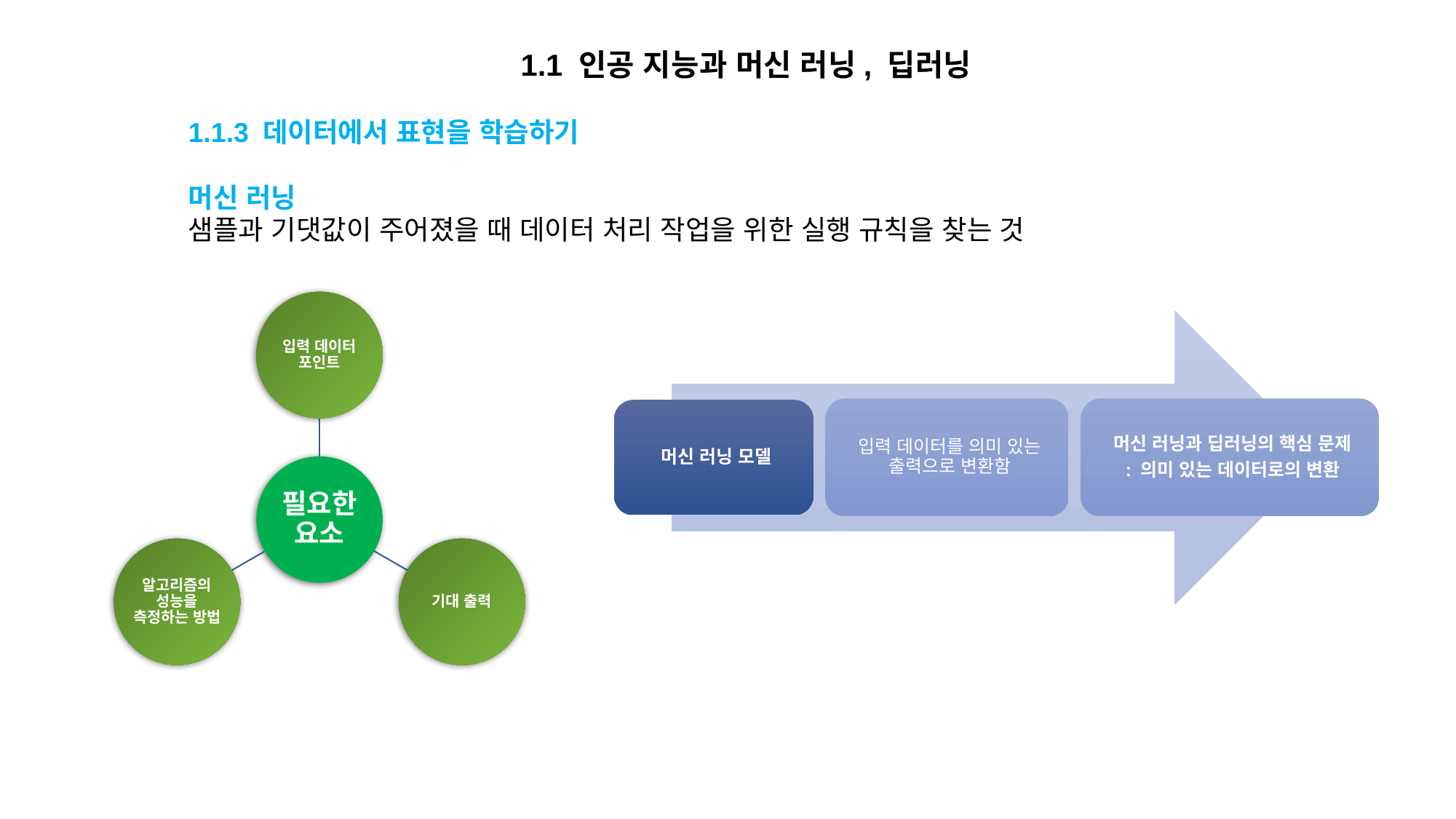

1.1 인공 지능과 머신 러닝, 딥러닝
1.1.3 데이터에서 표현을 학습하기

머신 러닝
샘플과 기댓값이 주어졌을 때 데이터 처리 작업을 위한 실행 규칙을 찾는 것

필요한 요소

입력 데이터 포인트

기대 출력

알고리즘의 성능을 측정하는 방법
머신 러닝 모델
입력 데이터를 의미 있는 출력으로 변환함
머신 러닝과 딥러닝의 핵심 문제
: 의미 있는 데이터로의 변환